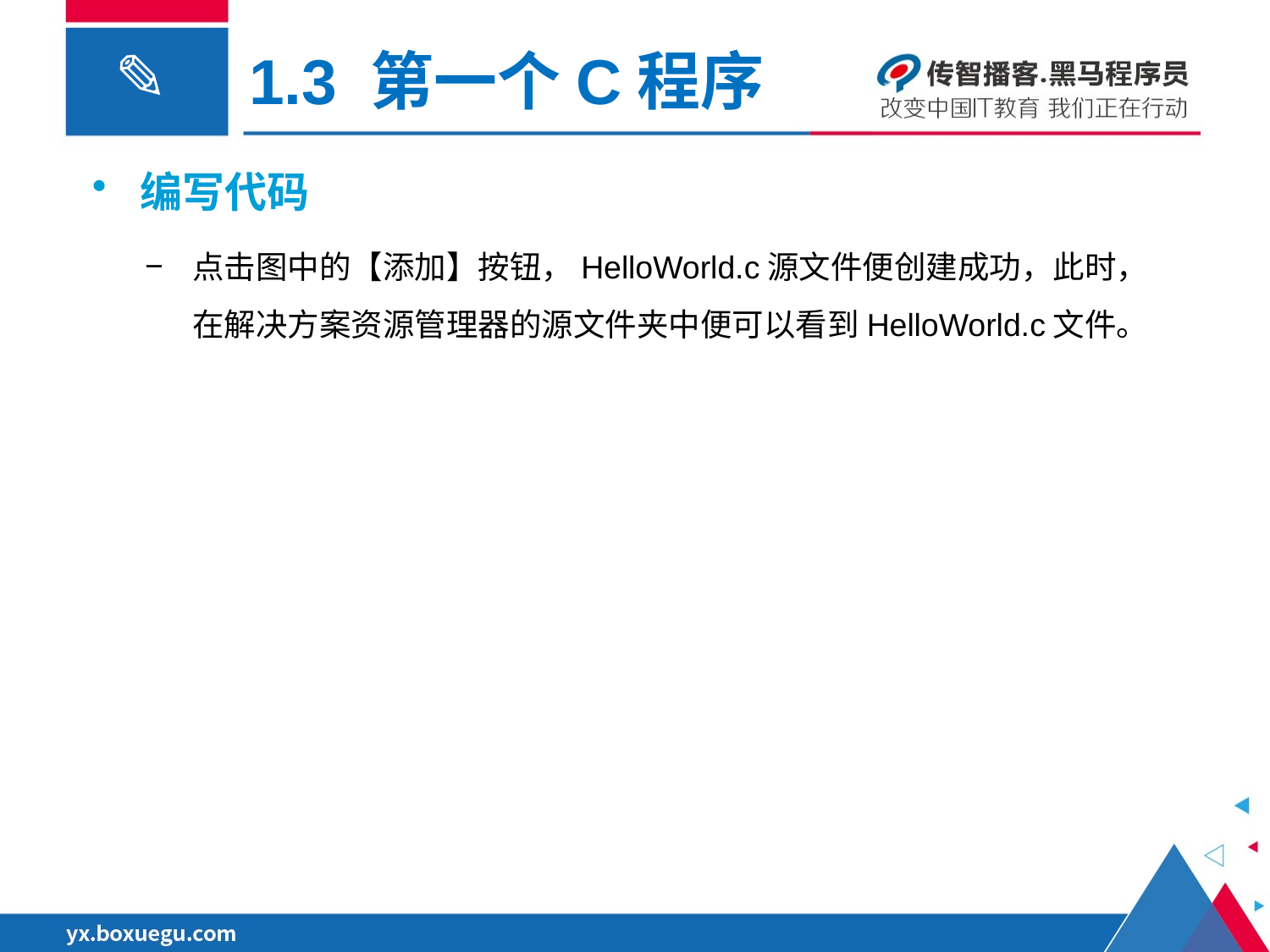

1.3 第一个C程序
编写代码
点击图中的【添加】按钮，HelloWorld.c源文件便创建成功，此时，在解决方案资源管理器的源文件夹中便可以看到HelloWorld.c文件。